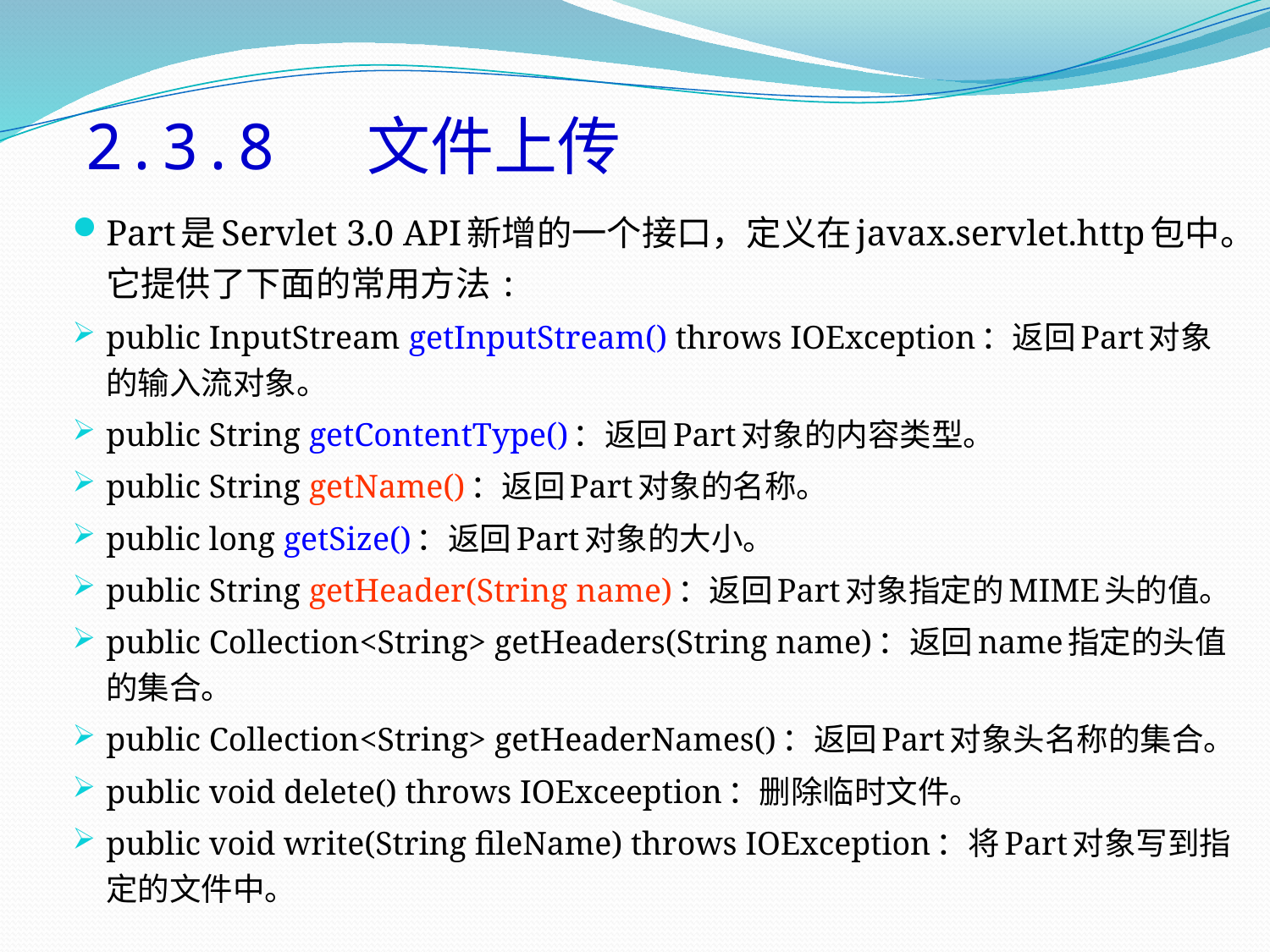

# 2.3.8  文件上传
Part是Servlet 3.0 API新增的一个接口，定义在javax.servlet.http包中。它提供了下面的常用方法 :
public InputStream getInputStream() throws IOException：返回Part对象的输入流对象。
public String getContentType()：返回Part对象的内容类型。
public String getName()：返回Part对象的名称。
public long getSize()：返回Part对象的大小。
public String getHeader(String name)：返回Part对象指定的MIME头的值。
public Collection<String> getHeaders(String name)：返回name指定的头值的集合。
public Collection<String> getHeaderNames()：返回Part对象头名称的集合。
public void delete() throws IOExceeption：删除临时文件。
public void write(String fileName) throws IOException：将Part对象写到指定的文件中。